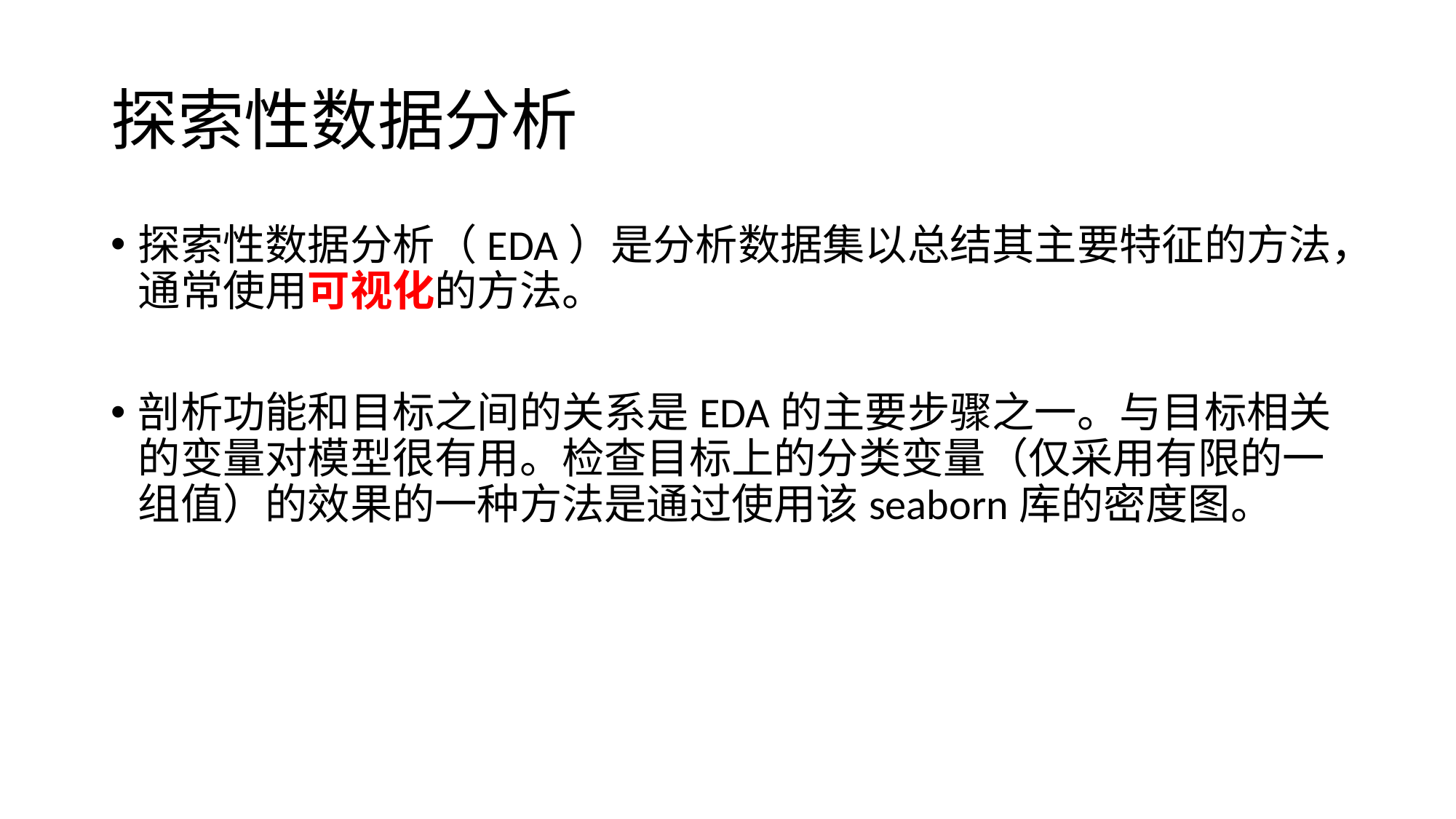

# 探索性数据分析
探索性数据分析（EDA）是分析数据集以总结其主要特征的方法，通常使用可视化的方法。

剖析功能和目标之间的关系是EDA的主要步骤之一。与目标相关的变量对模型很有用。检查目标上的分类变量（仅采用有限的一组值）的效果的一种方法是通过使用该seaborn库的密度图。